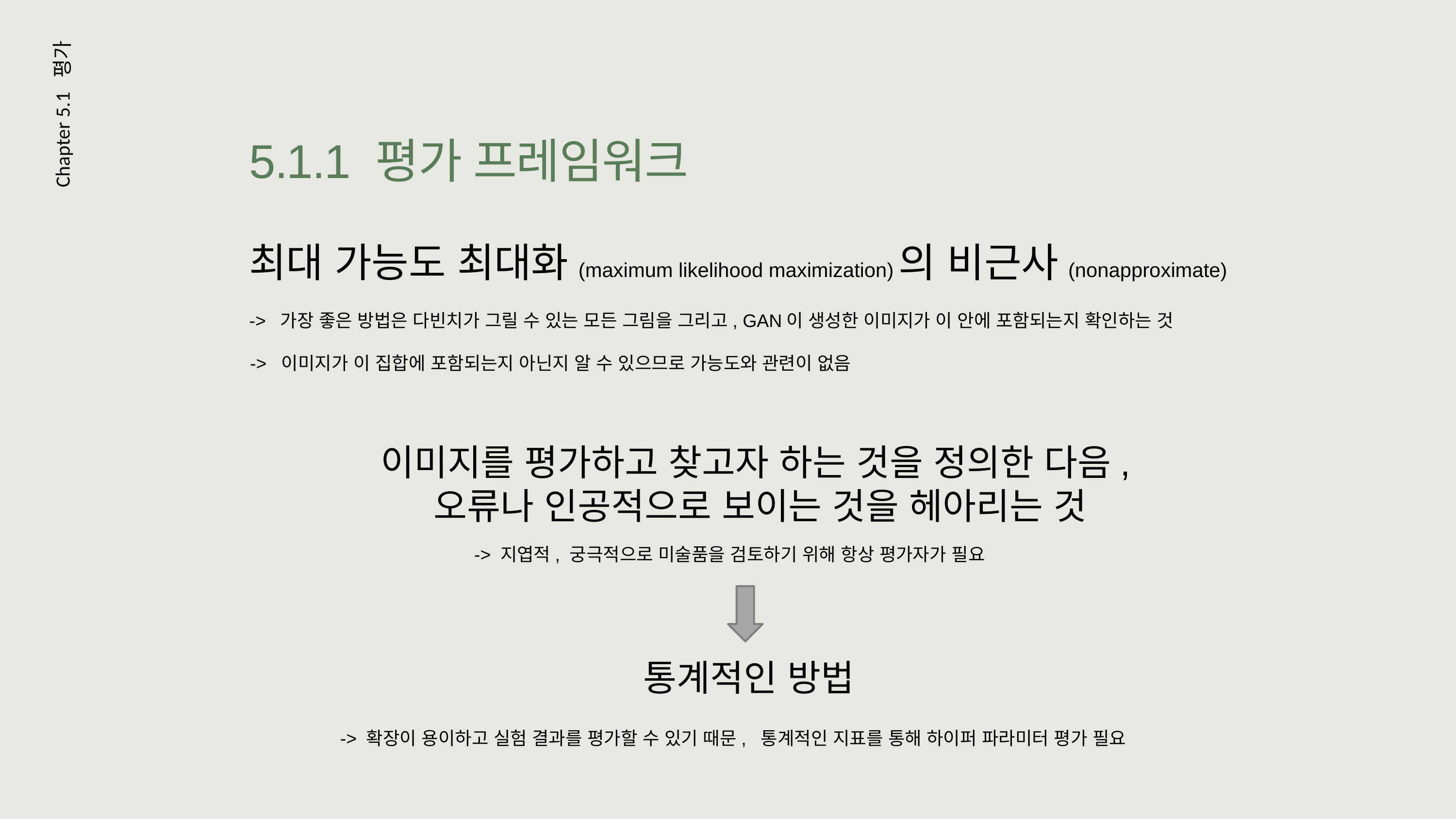

5.1.1 평가 프레임워크
Chapter 5.1  평가
최대 가능도 최대화(maximum likelihood maximization)의 비근사(nonapproximate)
->  가장 좋은 방법은 다빈치가 그릴 수 있는 모든 그림을 그리고, GAN이 생성한 이미지가 이 안에 포함되는지 확인하는 것
->  이미지가 이 집합에 포함되는지 아닌지 알 수 있으므로 가능도와 관련이 없음
이미지를 평가하고 찾고자 하는 것을 정의한 다음,
오류나 인공적으로 보이는 것을 헤아리는 것
-> 지엽적, 궁극적으로 미술품을 검토하기 위해 항상 평가자가 필요

통계적인 방법
-> 확장이 용이하고 실험 결과를 평가할 수 있기 때문,  통계적인 지표를 통해 하이퍼 파라미터 평가 필요